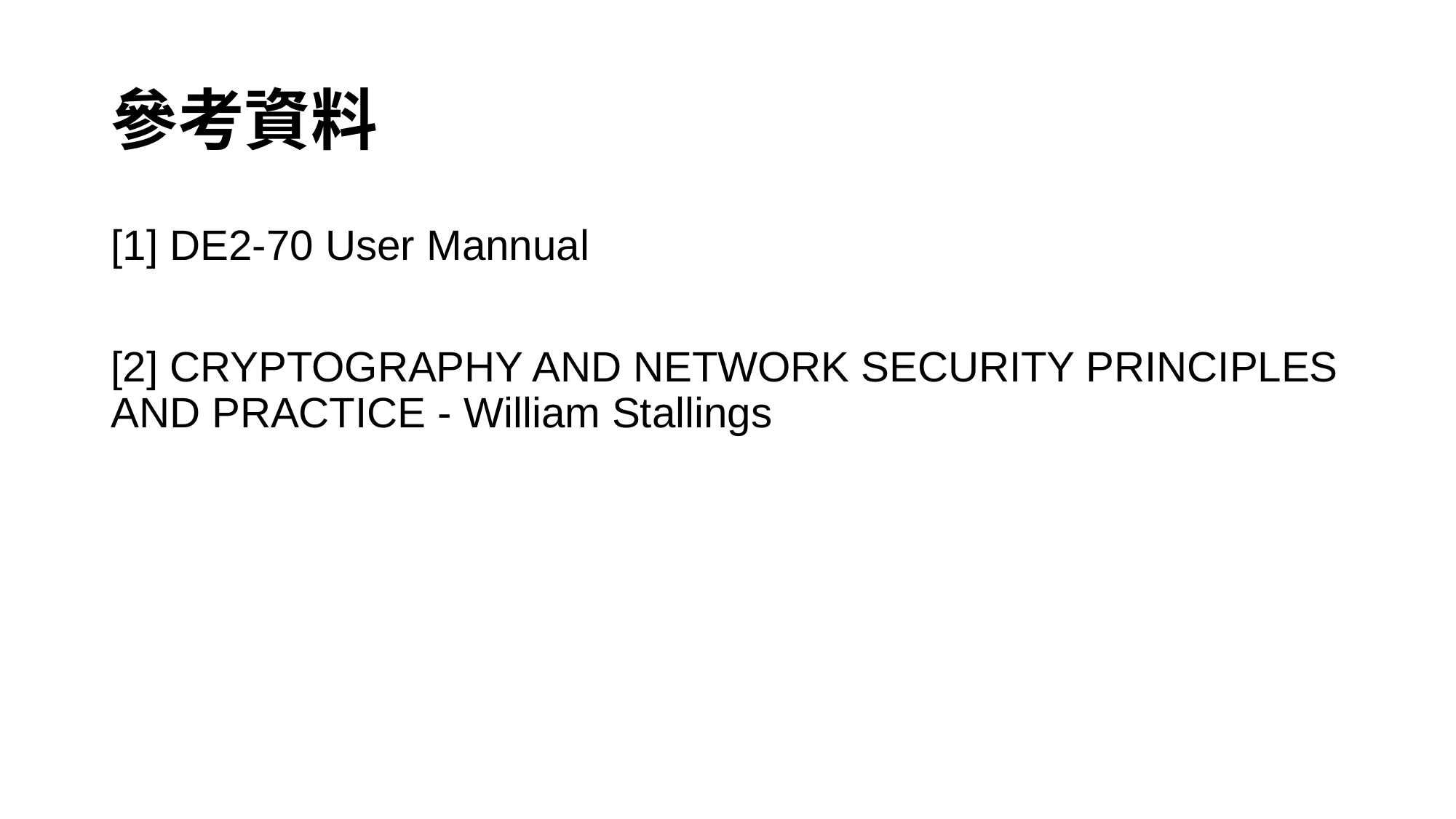

# 參考資料
[1] DE2-70 User Mannual

[2] CRYPTOGRAPHY AND NETWORK SECURITY PRINCIPLES AND PRACTICE - William Stallings